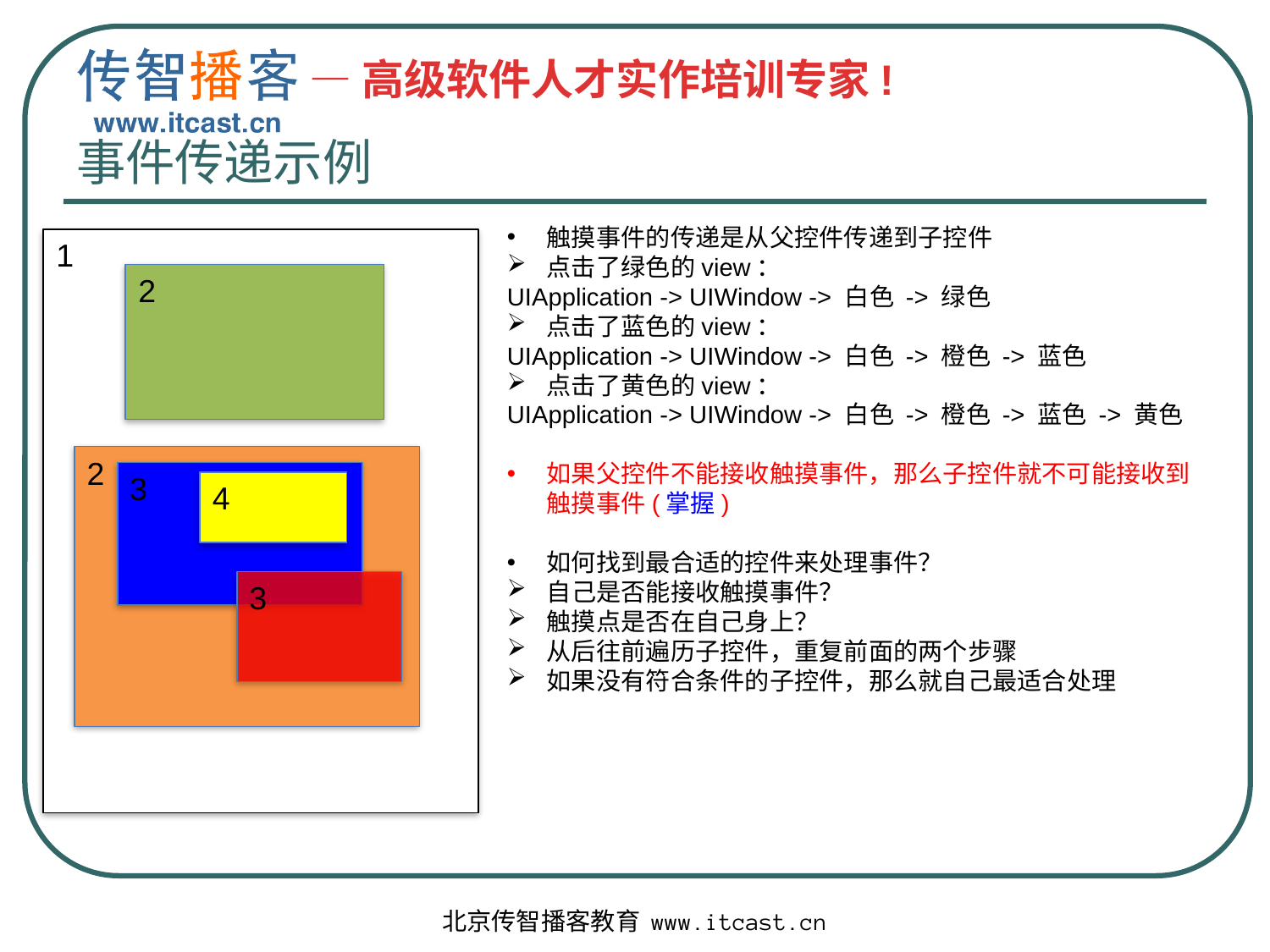

# 事件传递示例
触摸事件的传递是从父控件传递到子控件
点击了绿色的view：
UIApplication -> UIWindow -> 白色 -> 绿色
点击了蓝色的view：
UIApplication -> UIWindow -> 白色 -> 橙色 -> 蓝色
点击了黄色的view：
UIApplication -> UIWindow -> 白色 -> 橙色 -> 蓝色 -> 黄色

如果父控件不能接收触摸事件，那么子控件就不可能接收到触摸事件(掌握)

如何找到最合适的控件来处理事件？
自己是否能接收触摸事件？
触摸点是否在自己身上？
从后往前遍历子控件，重复前面的两个步骤
如果没有符合条件的子控件，那么就自己最适合处理

1

2

2

3

4

3